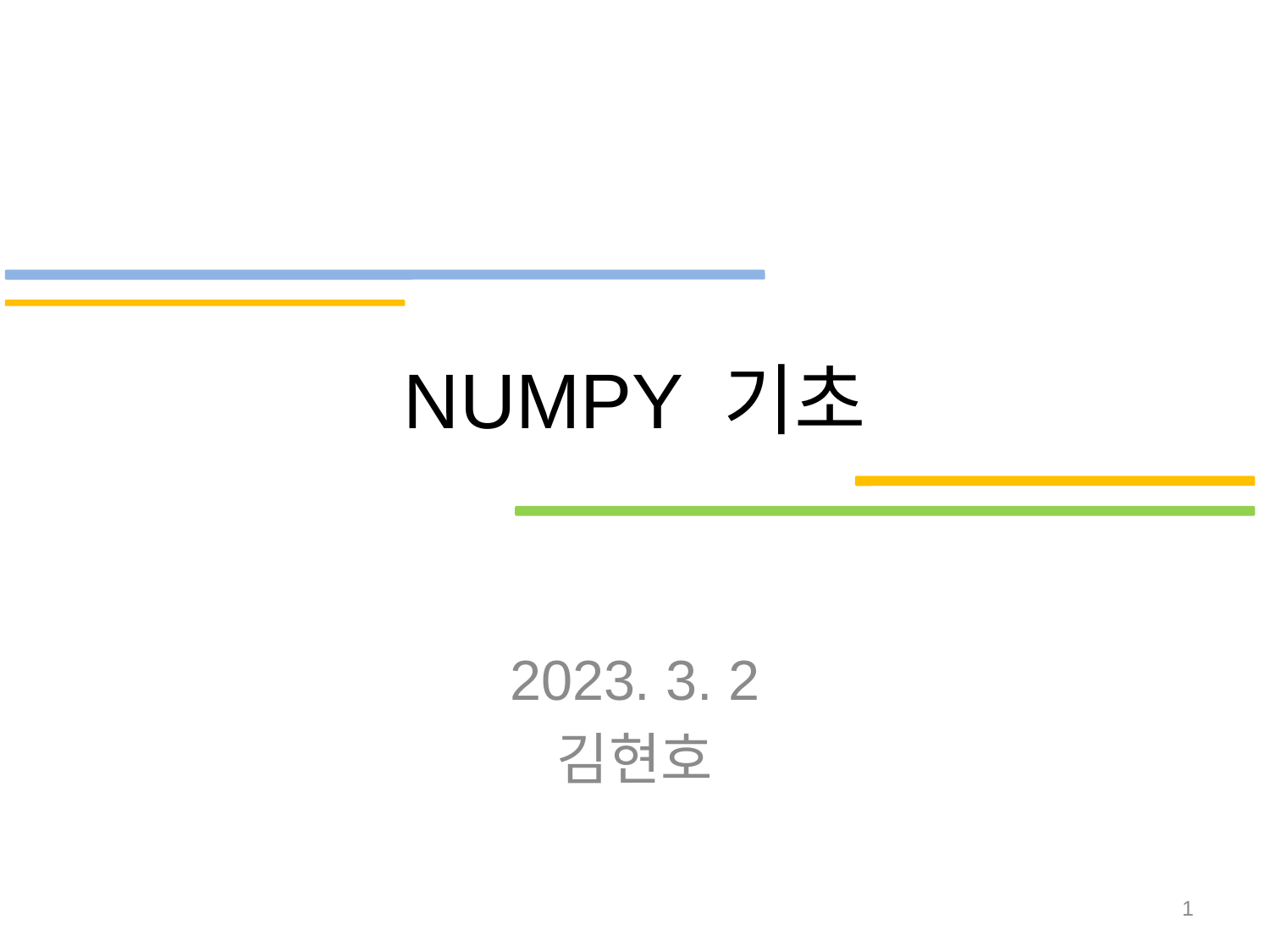

# NUMPY 기초

2023. 3. 2
김현호
1